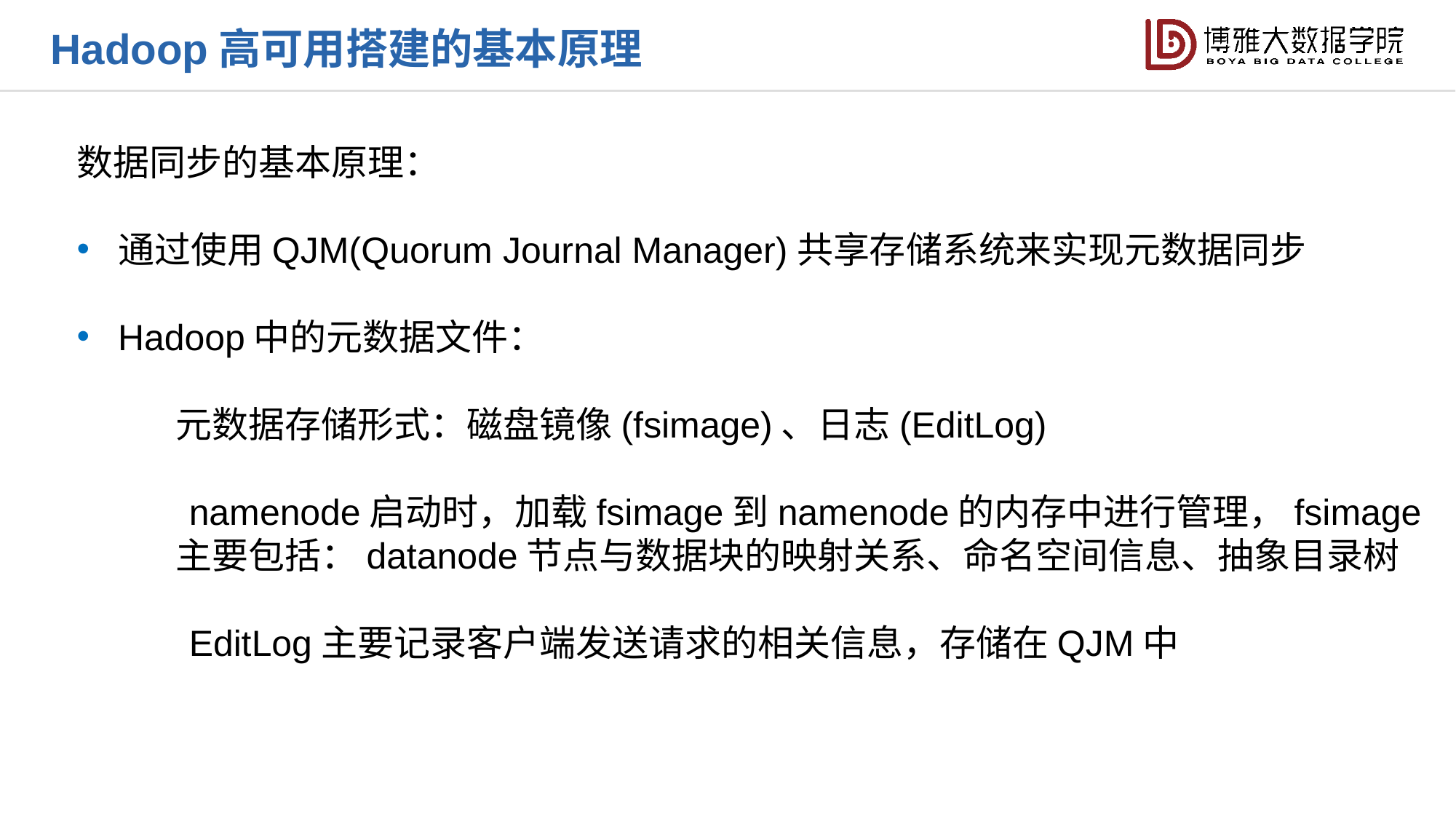

Hadoop高可用搭建的基本原理

数据同步的基本原理：

通过使用QJM(Quorum Journal Manager)共享存储系统来实现元数据同步

Hadoop中的元数据文件：

           元数据存储形式：磁盘镜像(fsimage)、日志(EditLog)

           namenode启动时，加载fsimage到namenode的内存中进行管理，fsimage
           主要包括：datanode节点与数据块的映射关系、命名空间信息、抽象目录树

           EditLog主要记录客户端发送请求的相关信息，存储在QJM中